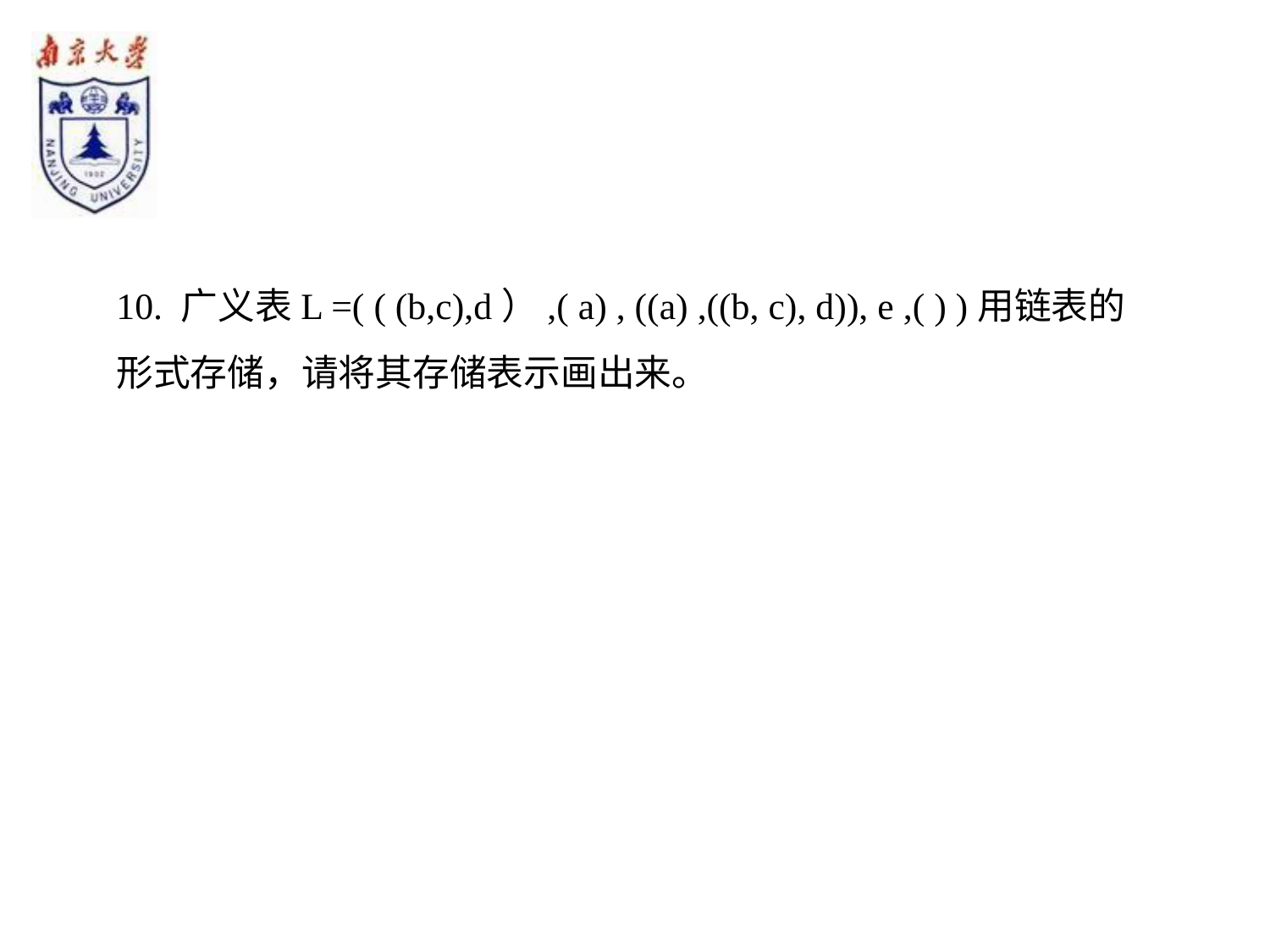

#
10. 广义表L =( ( (b,c),d）,( a) , ((a) ,((b, c), d)), e ,( ) )用链表的形式存储，请将其存储表示画出来。